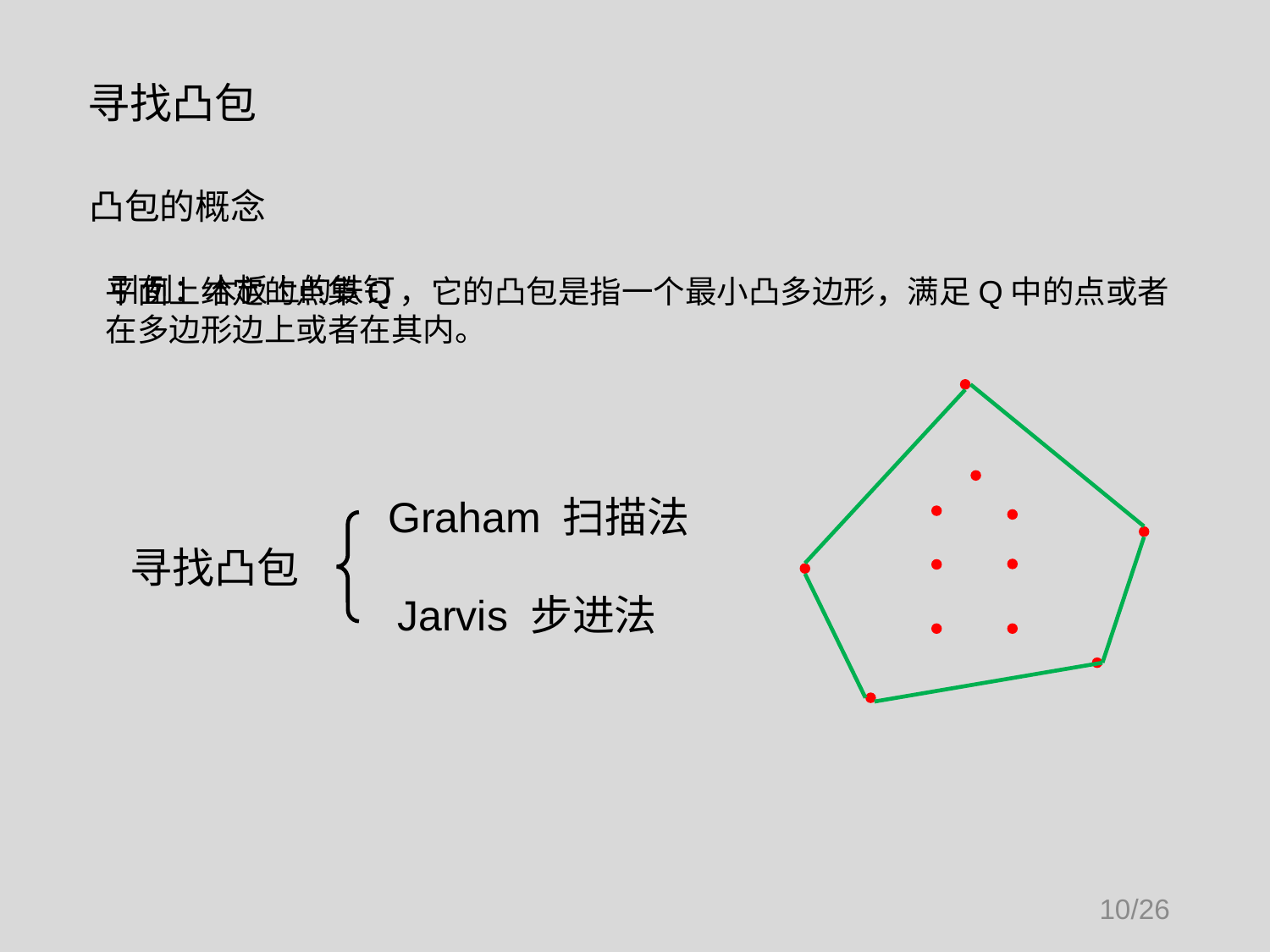

寻找凸包
凸包的概念
  引例：木板上的铁钉
平面上给定的点集Q，它的凸包是指一个最小凸多边形，满足Q中的点或者在多边形边上或者在其内。

Graham 扫描法

寻找凸包
Jarvis 步进法
10/26